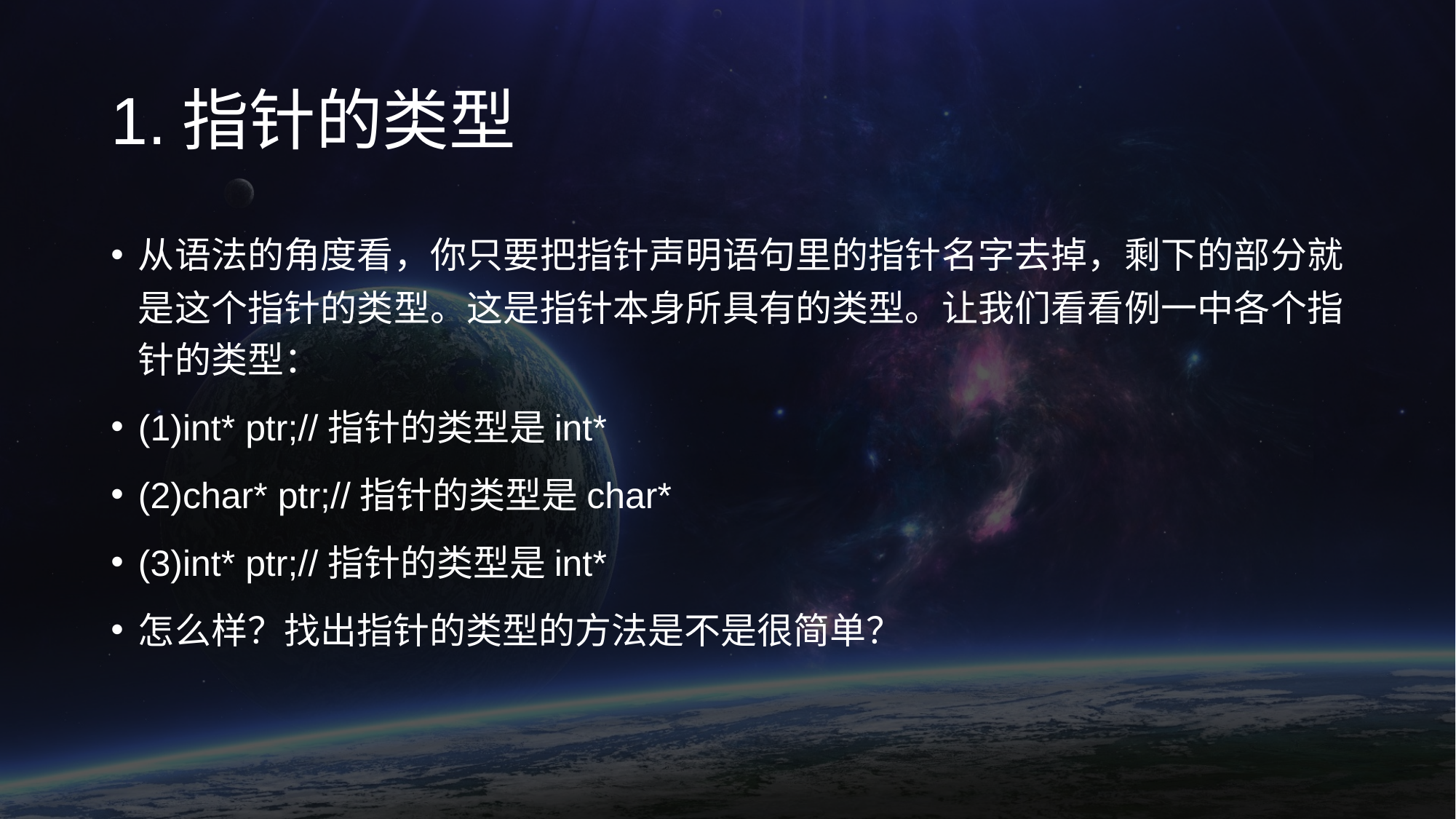

# 1.指针的类型
从语法的角度看，你只要把指针声明语句里的指针名字去掉，剩下的部分就是这个指针的类型。这是指针本身所具有的类型。让我们看看例一中各个指针的类型：
(1)int* ptr;//指针的类型是int*
(2)char* ptr;//指针的类型是char*
(3)int* ptr;//指针的类型是int*
怎么样？找出指针的类型的方法是不是很简单？